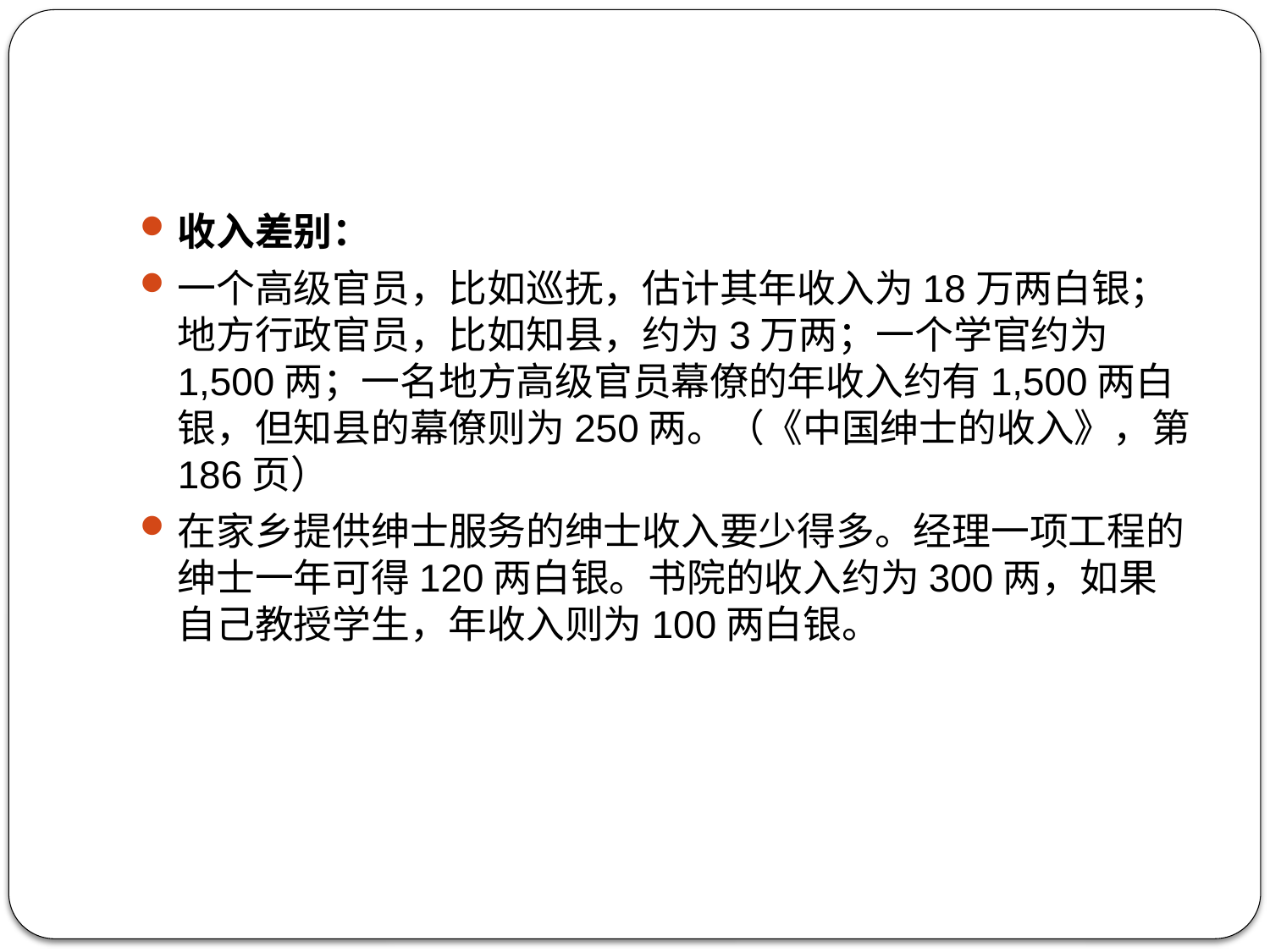

#
收入差别：
一个高级官员，比如巡抚，估计其年收入为18万两白银；地方行政官员，比如知县，约为3万两；一个学官约为1,500两；一名地方高级官员幕僚的年收入约有1,500两白银，但知县的幕僚则为250两。（《中国绅士的收入》，第186页）
在家乡提供绅士服务的绅士收入要少得多。经理一项工程的绅士一年可得120两白银。书院的收入约为300两，如果自己教授学生，年收入则为100两白银。